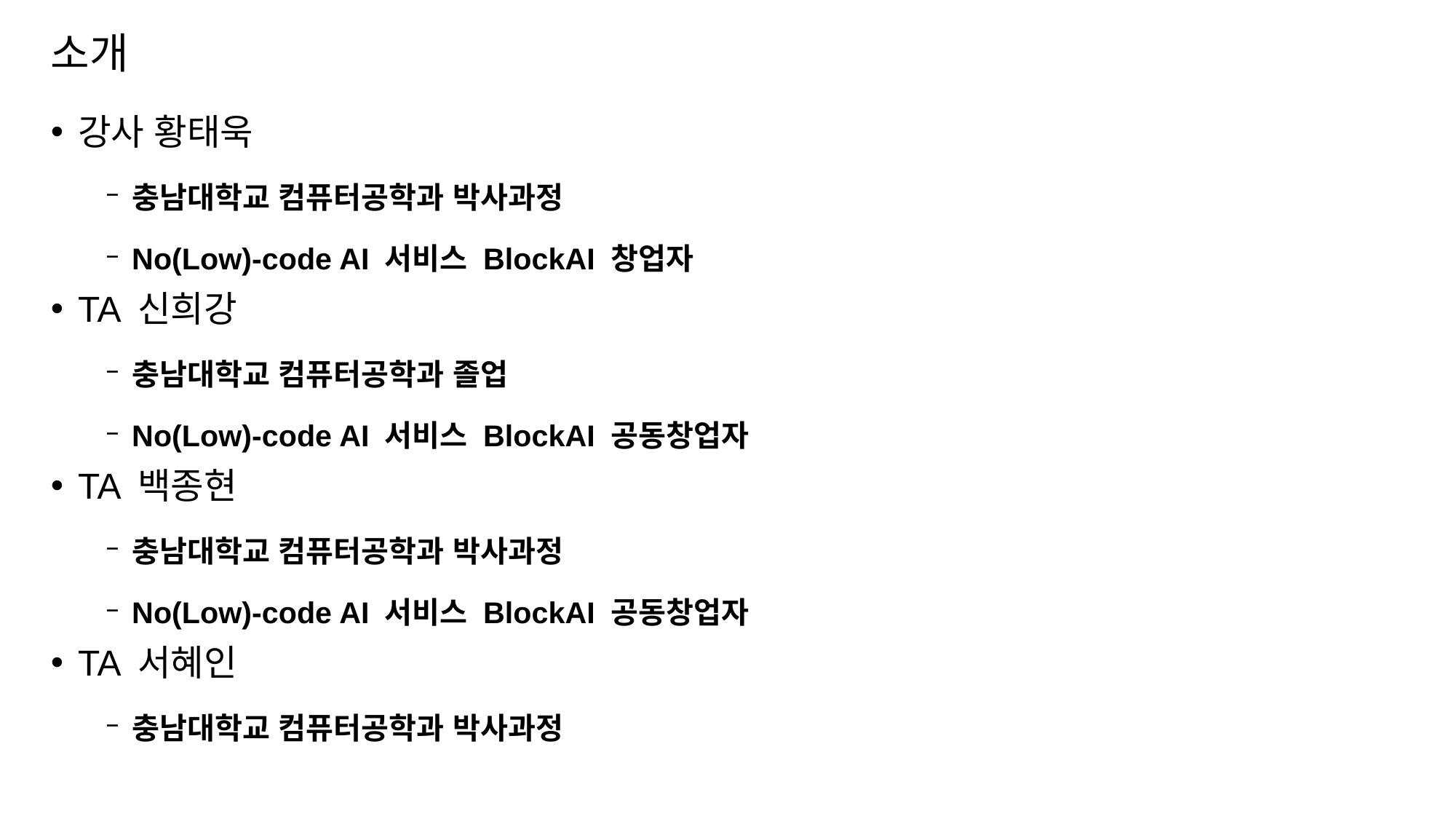

# 소개
강사 황태욱
충남대학교 컴퓨터공학과 박사과정
No(Low)-code AI 서비스 BlockAI 창업자
TA 신희강
충남대학교 컴퓨터공학과 졸업
No(Low)-code AI 서비스 BlockAI 공동창업자
TA 백종현
충남대학교 컴퓨터공학과 박사과정
No(Low)-code AI 서비스 BlockAI 공동창업자
TA 서혜인
충남대학교 컴퓨터공학과 박사과정